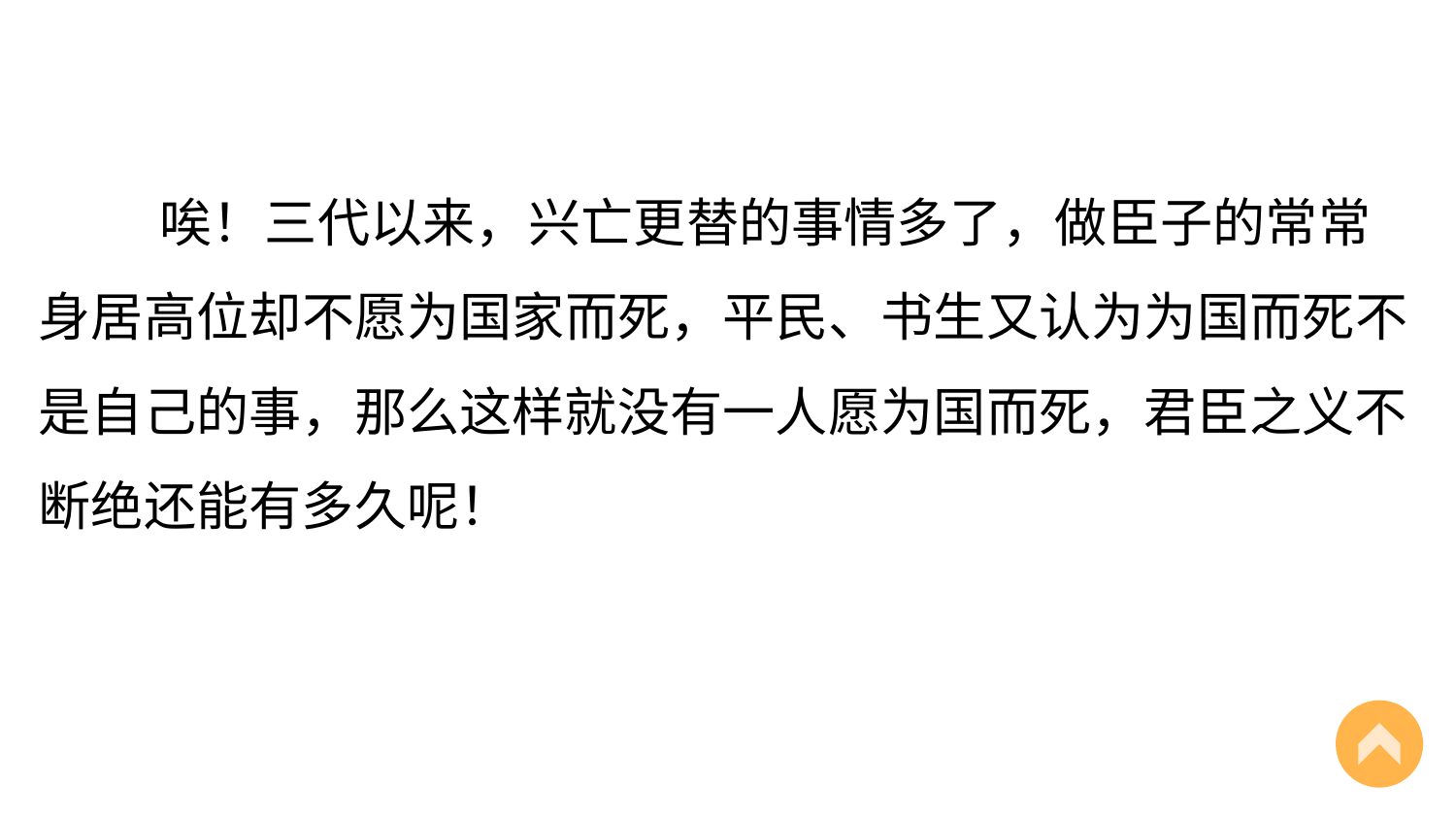

唉！三代以来，兴亡更替的事情多了，做臣子的常常身居高位却不愿为国家而死，平民、书生又认为为国而死不是自己的事，那么这样就没有一人愿为国而死，君臣之义不断绝还能有多久呢！